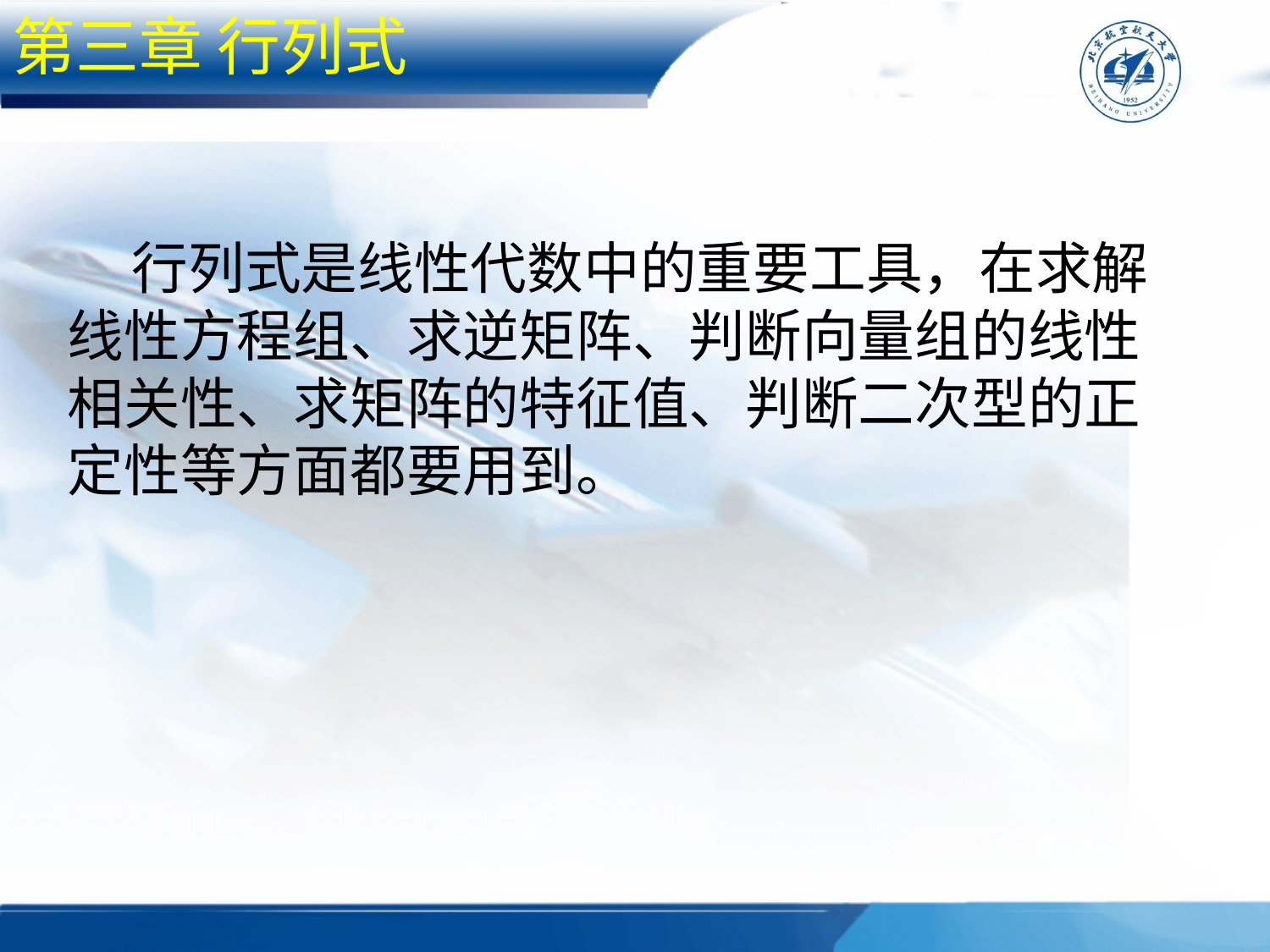

第三章 行列式
    行列式是线性代数中的重要工具，在求解线性方程组、求逆矩阵、判断向量组的线性相关性、求矩阵的特征值、判断二次型的正定性等方面都要用到。